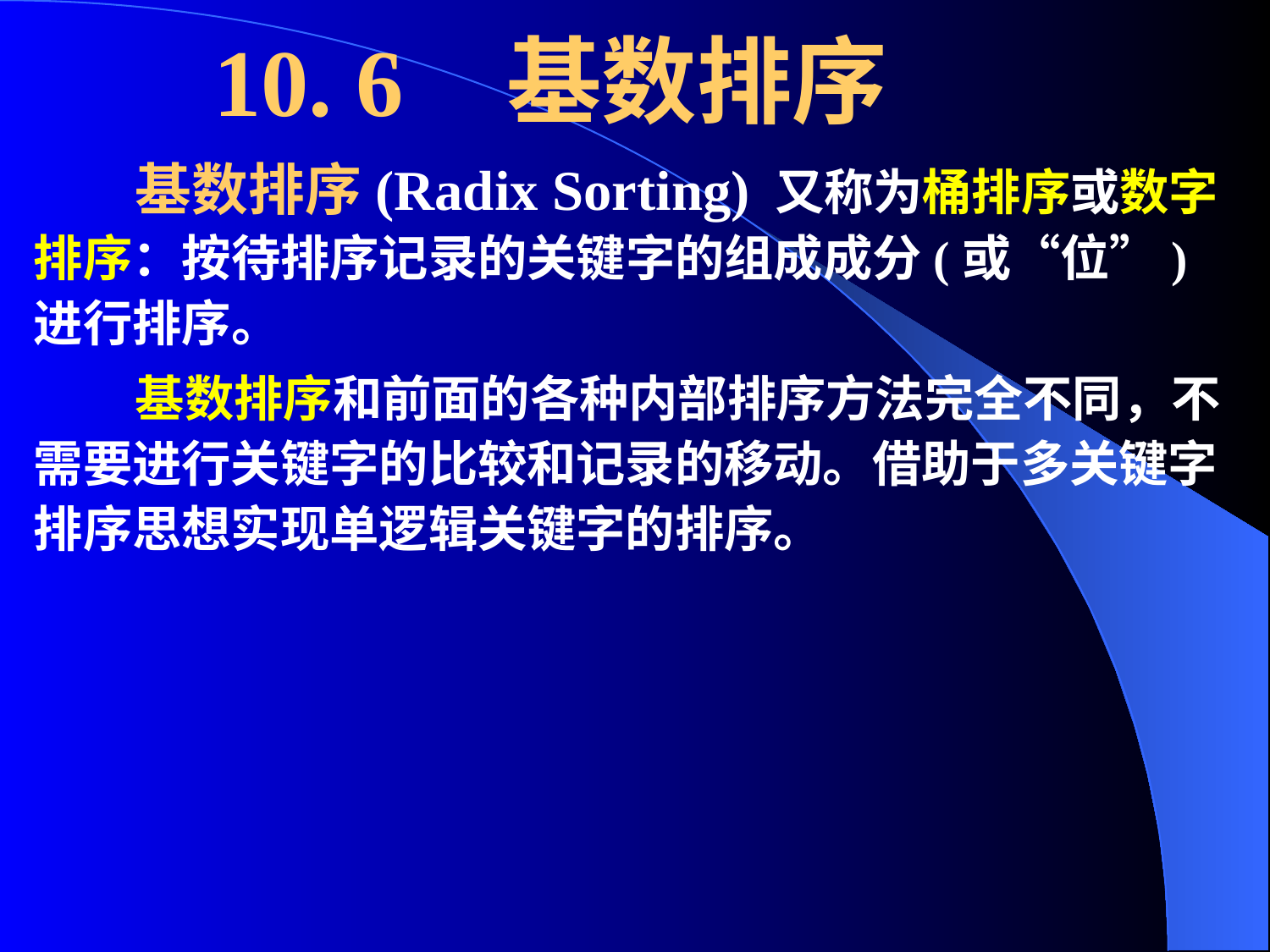

# 10. 6   基数排序
        基数排序(Radix Sorting) 又称为桶排序或数字排序：按待排序记录的关键字的组成成分(或“位”)进行排序。
        基数排序和前面的各种内部排序方法完全不同，不需要进行关键字的比较和记录的移动。借助于多关键字排序思想实现单逻辑关键字的排序。